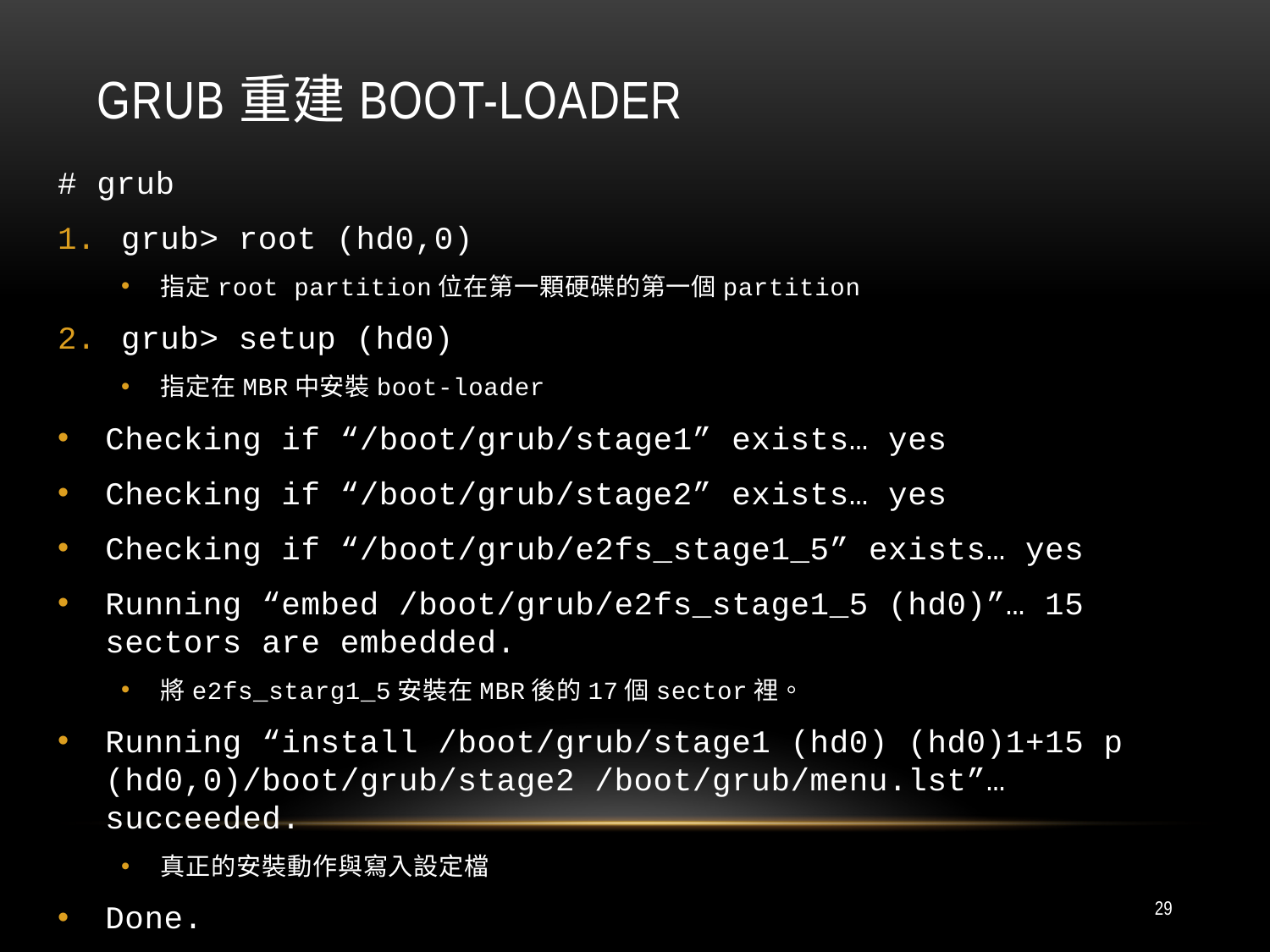

# Grub重建boot-loader
# grub
grub> root (hd0,0)
指定root partition位在第一顆硬碟的第一個partition
grub> setup (hd0)
指定在MBR中安裝boot-loader
Checking if “/boot/grub/stage1” exists… yes
Checking if “/boot/grub/stage2” exists… yes
Checking if “/boot/grub/e2fs_stage1_5” exists… yes
Running “embed /boot/grub/e2fs_stage1_5 (hd0)”… 15 sectors are embedded.
將e2fs_starg1_5安裝在MBR後的17個sector裡。
Running “install /boot/grub/stage1 (hd0) (hd0)1+15 p (hd0,0)/boot/grub/stage2 /boot/grub/menu.lst”… succeeded.
真正的安裝動作與寫入設定檔
Done.
29